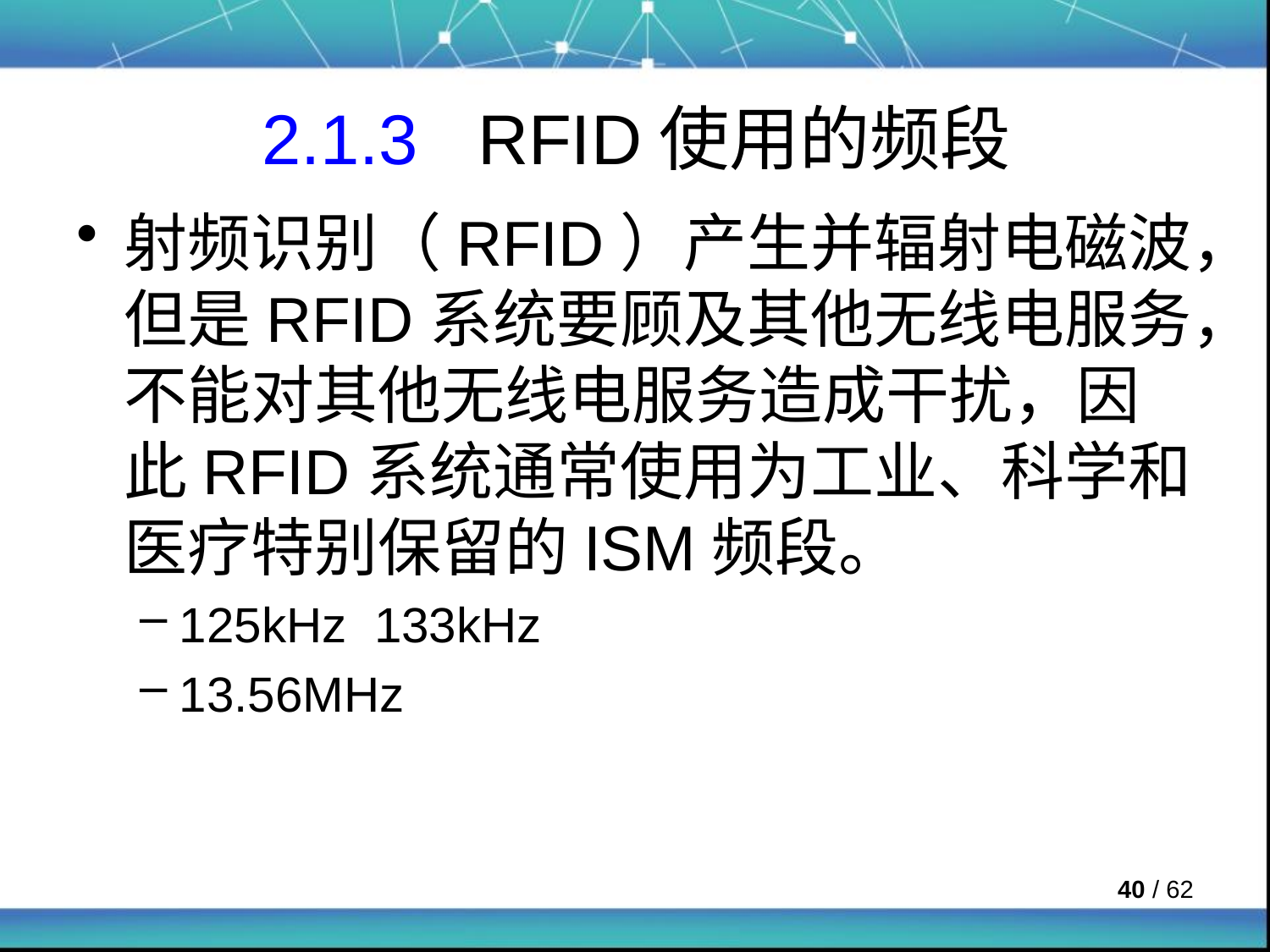

# 2.1.3   RFID使用的频段
射频识别（RFID）产生并辐射电磁波，但是RFID系统要顾及其他无线电服务，不能对其他无线电服务造成干扰，因此RFID系统通常使用为工业、科学和医疗特别保留的ISM频段。
125kHz  133kHz
13.56MHz
40 / 62